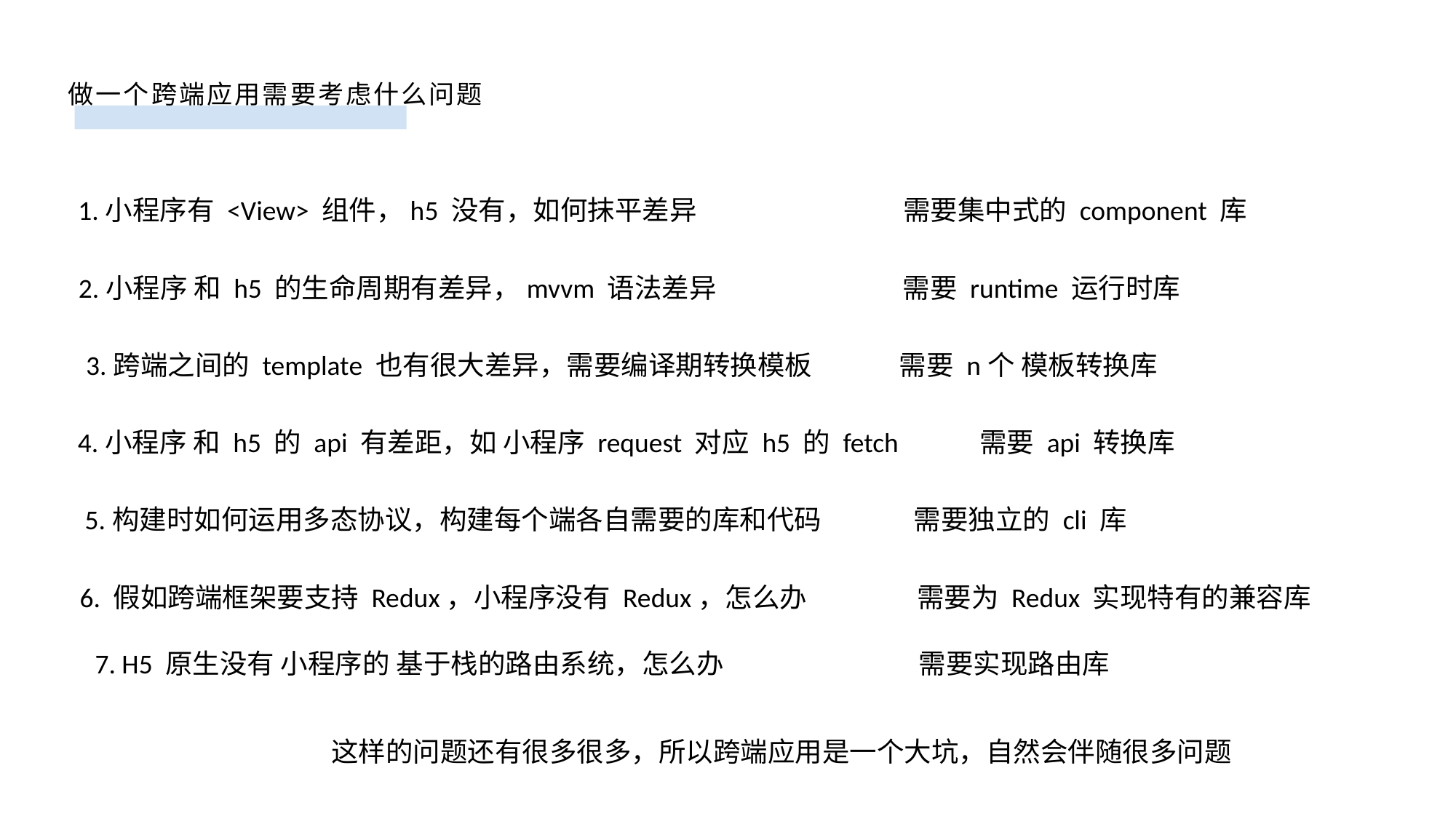

做一个跨端应用需要考虑什么问题

1.小程序有 <View> 组件，h5 没有，如何抹平差异
需要集中式的 component 库
2.小程序 和 h5 的生命周期有差异，mvvm 语法差异
需要 runtime 运行时库
3.跨端之间的 template 也有很大差异，需要编译期转换模板
需要 n个 模板转换库
4.小程序 和 h5 的 api 有差距，如 小程序 request 对应 h5 的 fetch
需要 api 转换库
5.构建时如何运用多态协议，构建每个端各自需要的库和代码
需要独立的 cli 库
6. 假如跨端框架要支持 Redux，小程序没有 Redux，怎么办
需要为 Redux 实现特有的兼容库
7. H5 原生没有 小程序的 基于栈的路由系统，怎么办
需要实现路由库
这样的问题还有很多很多，所以跨端应用是一个大坑，自然会伴随很多问题